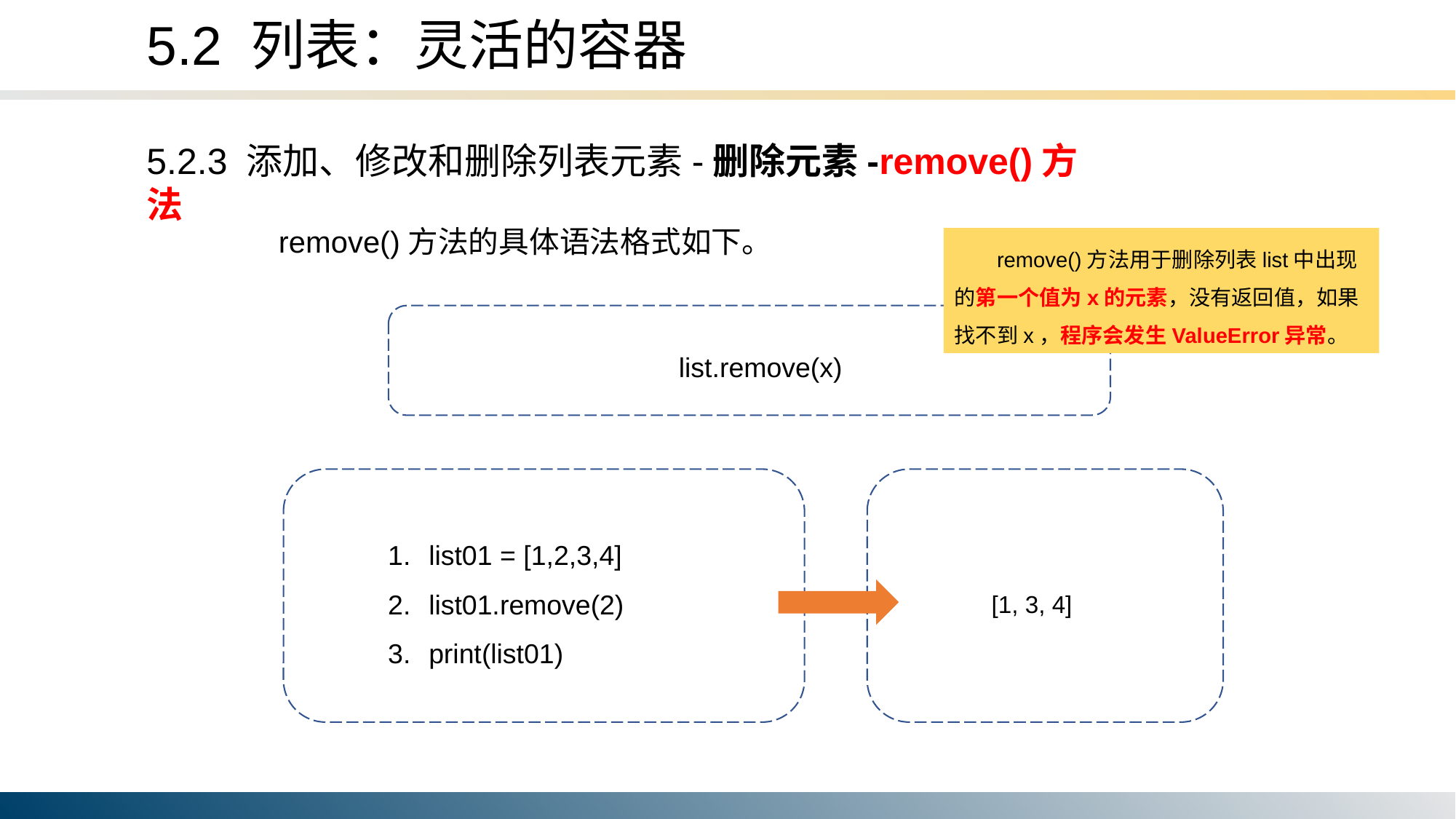

5.2 列表：灵活的容器
5.2.3 添加、修改和删除列表元素-删除元素-remove()方法
remove()方法的具体语法格式如下。
remove()方法用于删除列表list中出现的第一个值为x的元素，没有返回值，如果找不到x，程序会发生ValueError异常。

list.remove(x)

list01 = [1,2,3,4]
list01.remove(2)
print(list01)
[1, 3, 4]